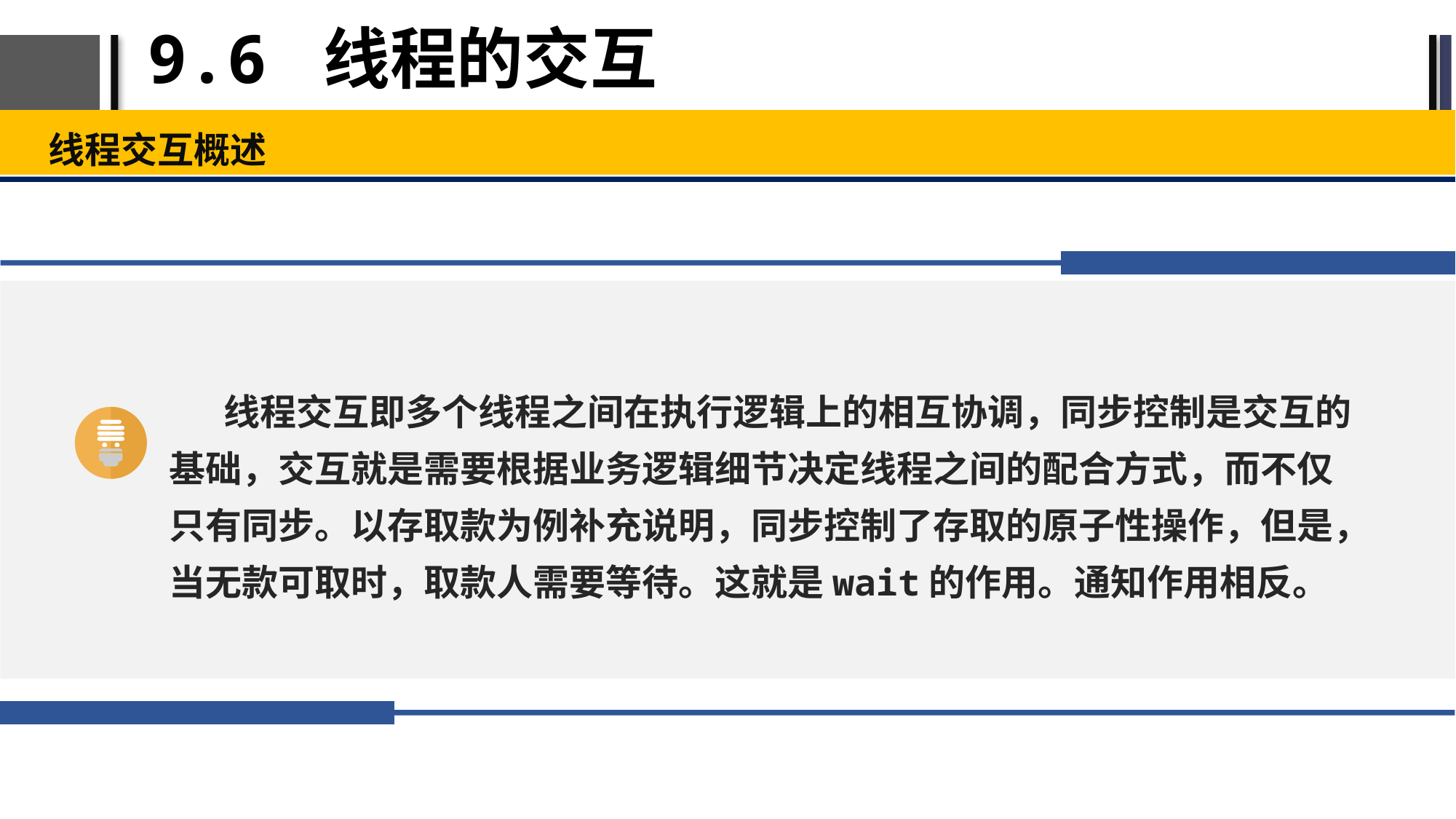

# 9.6 线程的交互

线程交互概述

线程交互即多个线程之间在执行逻辑上的相互协调，同步控制是交互的基础，交互就是需要根据业务逻辑细节决定线程之间的配合方式，而不仅只有同步。以存取款为例补充说明，同步控制了存取的原子性操作，但是，当无款可取时，取款人需要等待。这就是wait的作用。通知作用相反。